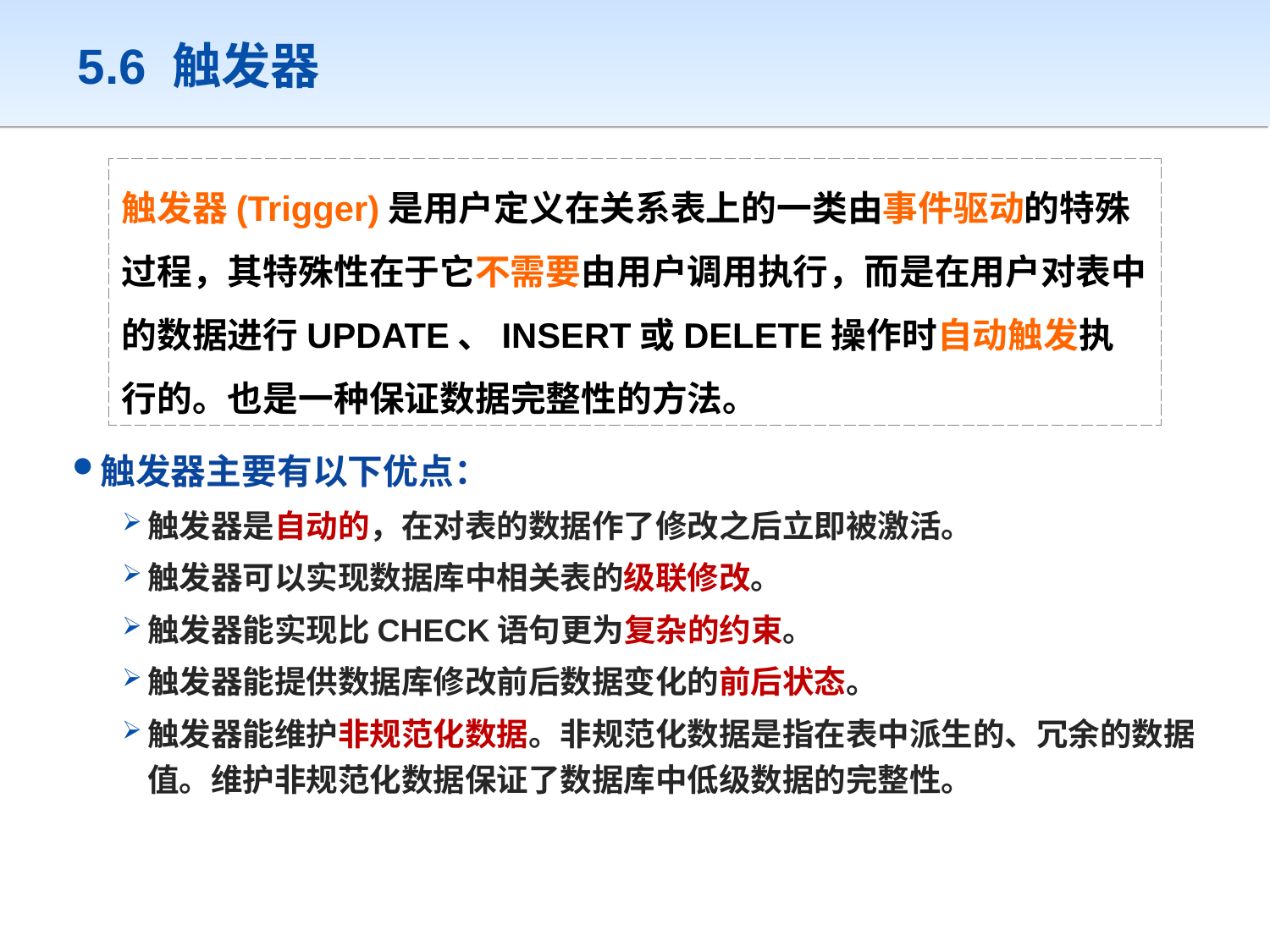

# 5.6 触发器
触发器(Trigger)是用户定义在关系表上的一类由事件驱动的特殊过程，其特殊性在于它不需要由用户调用执行，而是在用户对表中的数据进行UPDATE、INSERT或DELETE操作时自动触发执行的。也是一种保证数据完整性的方法。

触发器主要有以下优点：
触发器是自动的，在对表的数据作了修改之后立即被激活。
触发器可以实现数据库中相关表的级联修改。
触发器能实现比CHECK语句更为复杂的约束。
触发器能提供数据库修改前后数据变化的前后状态。
触发器能维护非规范化数据。非规范化数据是指在表中派生的、冗余的数据值。维护非规范化数据保证了数据库中低级数据的完整性。